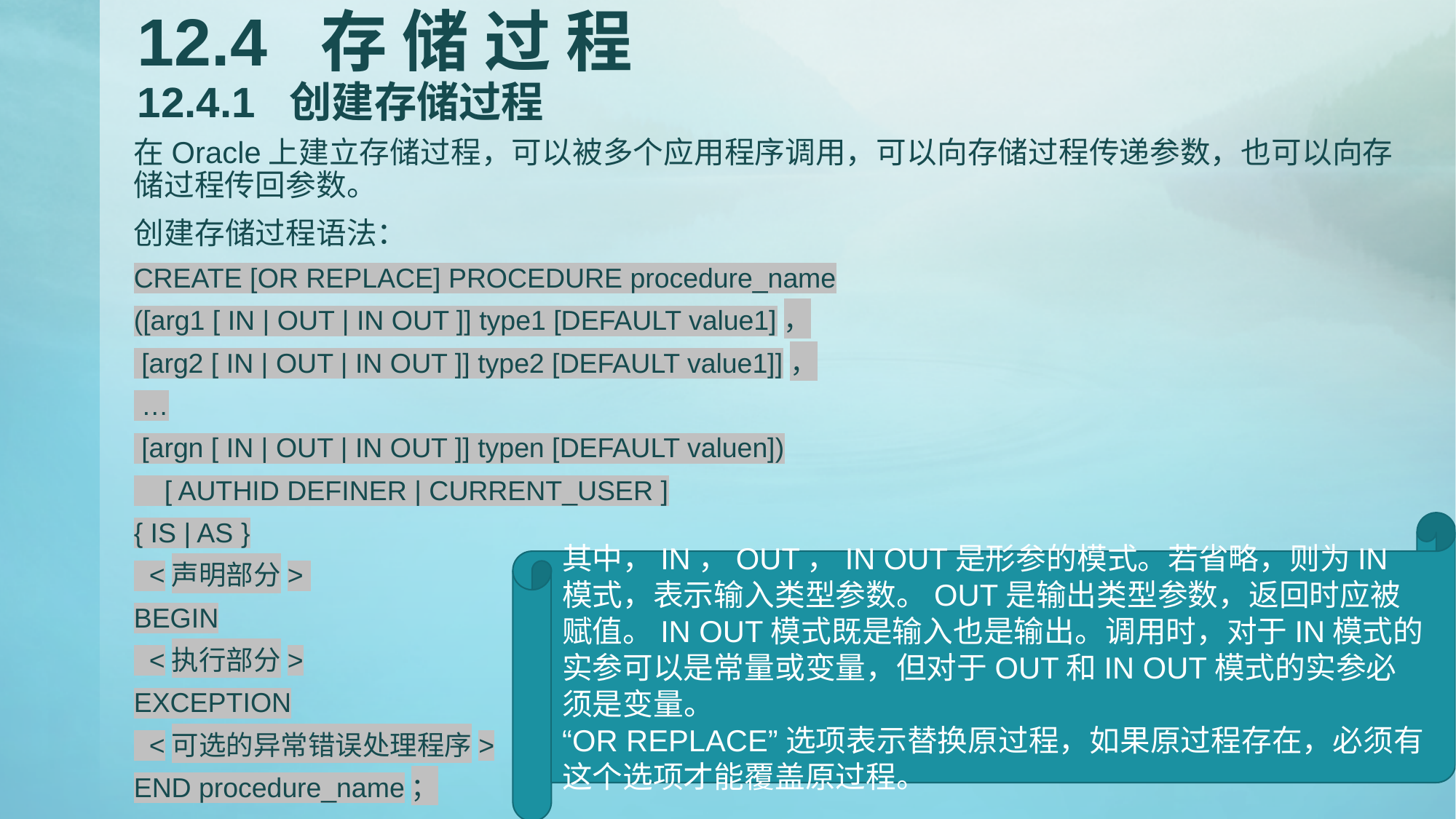

# 12.4  存 储 过 程 12.4.1  创建存储过程
在Oracle上建立存储过程，可以被多个应用程序调用，可以向存储过程传递参数，也可以向存储过程传回参数。
创建存储过程语法：
CREATE [OR REPLACE] PROCEDURE procedure_name
([arg1 [ IN | OUT | IN OUT ]] type1 [DEFAULT value1]，
 [arg2 [ IN | OUT | IN OUT ]] type2 [DEFAULT value1]]，
 …
 [argn [ IN | OUT | IN OUT ]] typen [DEFAULT valuen])
    [ AUTHID DEFINER | CURRENT_USER ]
{ IS | AS }
  <声明部分>
BEGIN
  <执行部分>
EXCEPTION
  <可选的异常错误处理程序>
END procedure_name；
其中，IN，OUT，IN OUT是形参的模式。若省略，则为IN模式，表示输入类型参数。OUT是输出类型参数，返回时应被赋值。IN OUT模式既是输入也是输出。调用时，对于IN模式的实参可以是常量或变量，但对于OUT和IN OUT模式的实参必须是变量。
“OR REPLACE”选项表示替换原过程，如果原过程存在，必须有这个选项才能覆盖原过程。